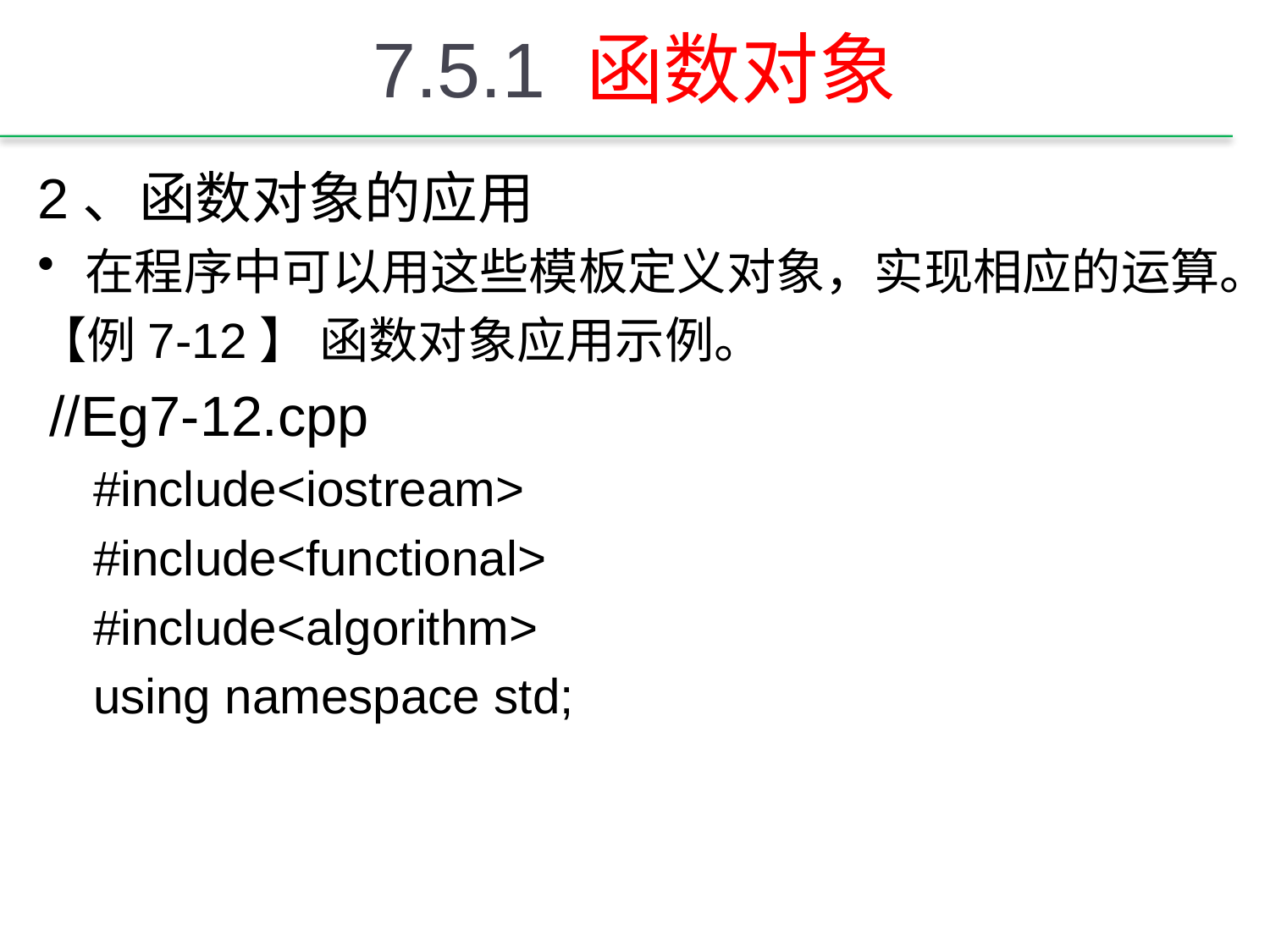

# 7.5.1 函数对象
2、函数对象的应用
在程序中可以用这些模板定义对象，实现相应的运算。
【例7-12】 函数对象应用示例。
 //Eg7-12.cpp
#include<iostream>
#include<functional>
#include<algorithm>
using namespace std;